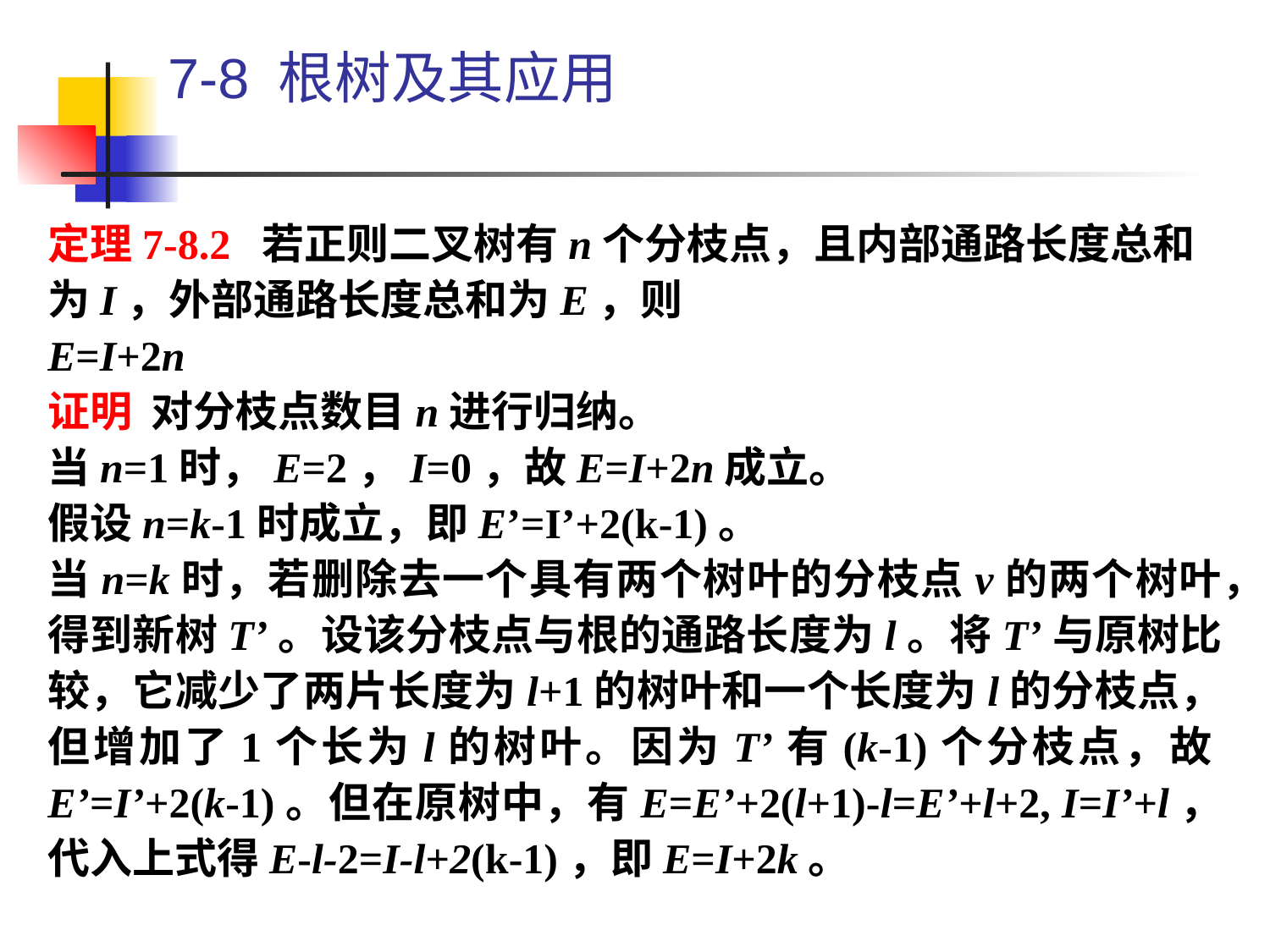

# 7-8 根树及其应用
定理7-8.2  若正则二叉树有n个分枝点，且内部通路长度总和为I，外部通路长度总和为E，则
E=I+2n
证明  对分枝点数目n进行归纳。
当n=1时，E=2，I=0，故E=I+2n成立。
假设n=k-1时成立，即E’=I’+2(k-1)。
当n=k时，若删除去一个具有两个树叶的分枝点v的两个树叶，得到新树T’。设该分枝点与根的通路长度为l。将T’与原树比较，它减少了两片长度为l+1的树叶和一个长度为l的分枝点，但增加了1个长为l的树叶。因为T’有(k-1)个分枝点，故E’=I’+2(k-1)。但在原树中，有E=E’+2(l+1)-l=E’+l+2, I=I’+l，代入上式得E-l-2=I-l+2(k-1)，即E=I+2k。